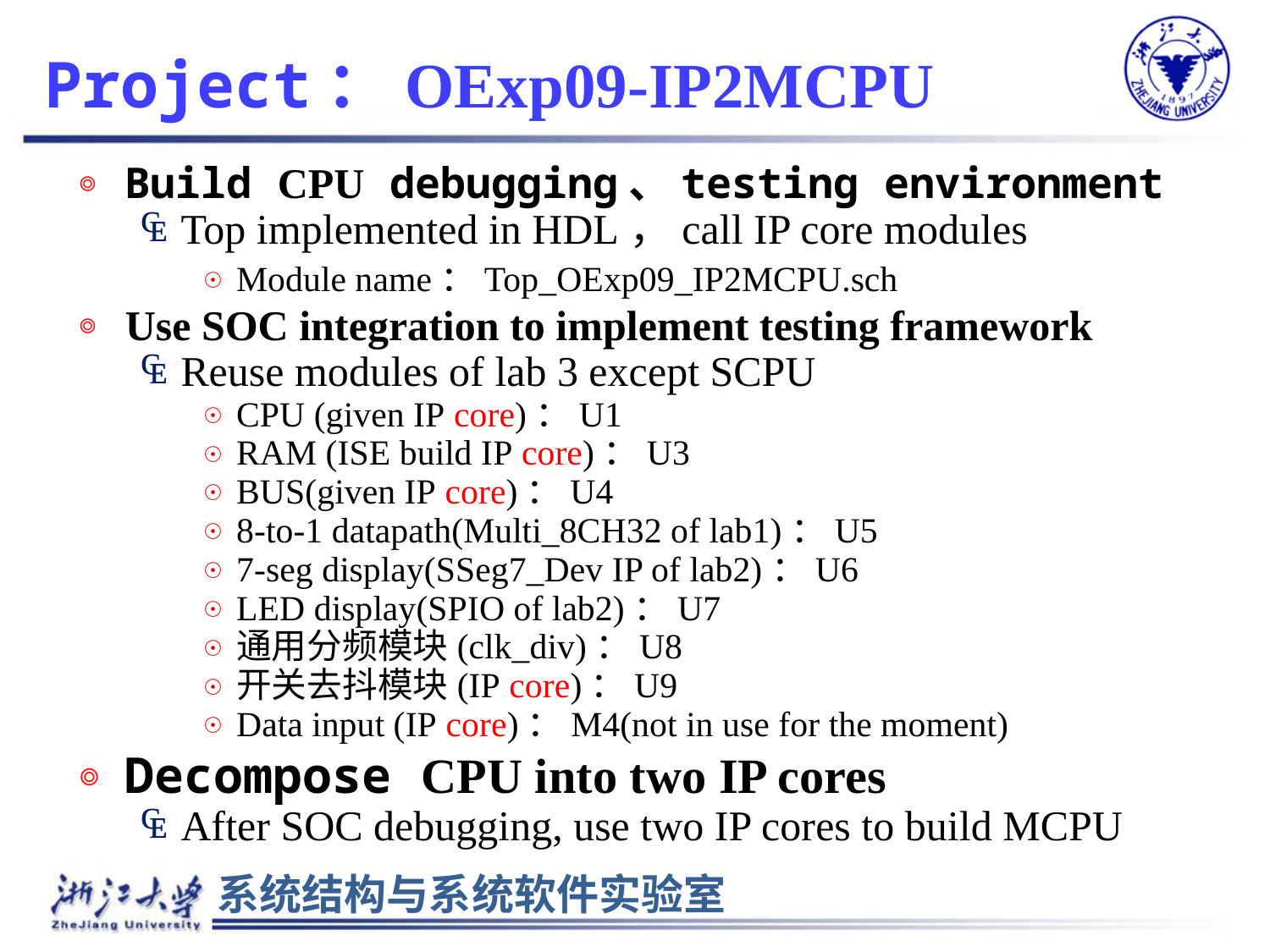

# Project：OExp09-IP2MCPU
Build CPU debugging、testing environment
Top implemented in HDL，call IP core modules
Module name：Top_OExp09_IP2MCPU.sch
Use SOC integration to implement testing framework
Reuse modules of lab 3 except SCPU
CPU (given IP core)：U1
RAM (ISE build IP core)：U3
BUS(given IP core)：U4
8-to-1 datapath(Multi_8CH32 of lab1)：U5
7-seg display(SSeg7_Dev IP of lab2)：U6
LED display(SPIO of lab2)：U7
通用分频模块(clk_div)：U8
开关去抖模块(IP core)：U9
Data input (IP core)：M4(not in use for the moment)
Decompose CPU into two IP cores
After SOC debugging, use two IP cores to build MCPU